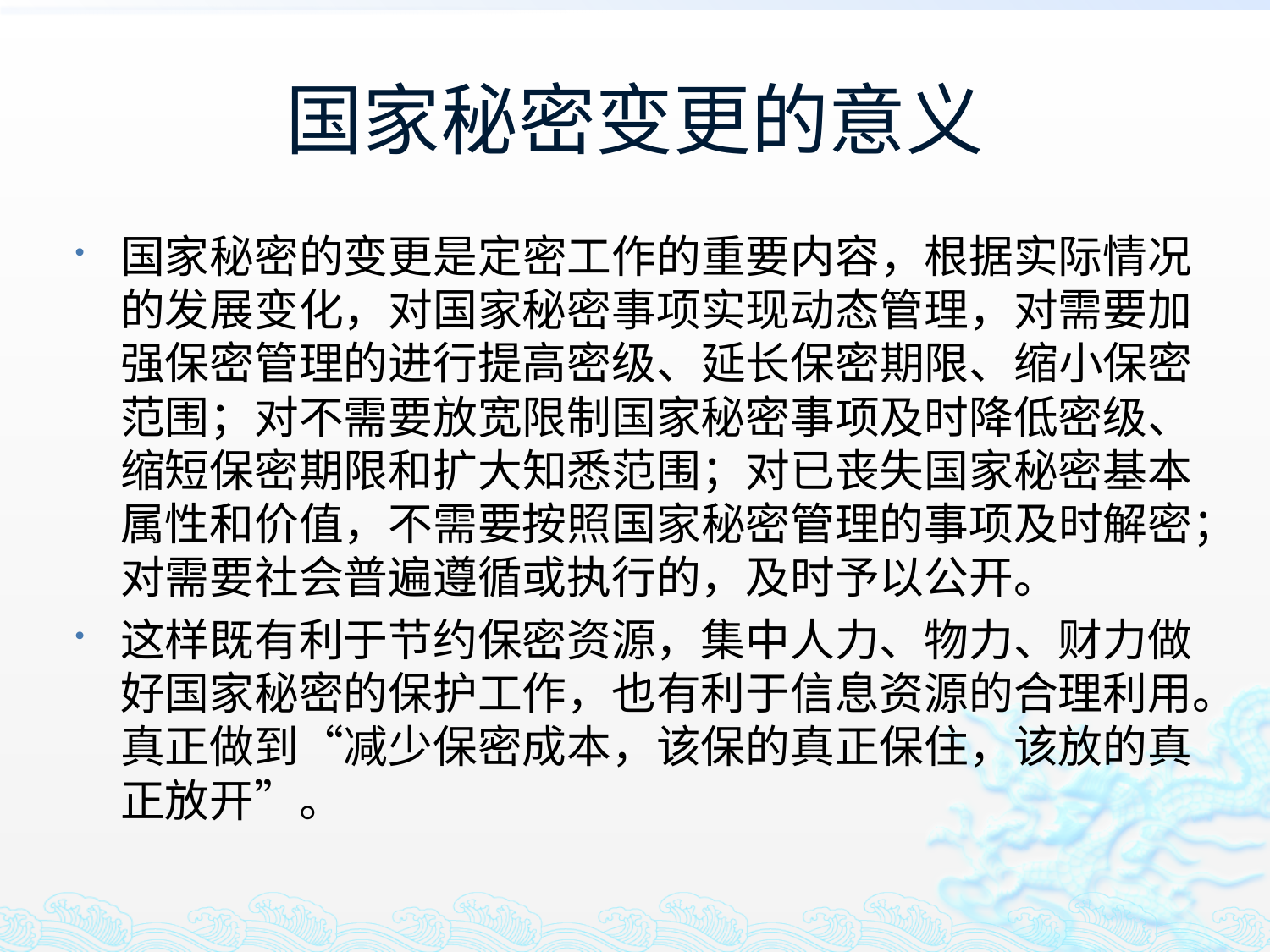

# 国家秘密变更的意义
国家秘密的变更是定密工作的重要内容，根据实际情况的发展变化，对国家秘密事项实现动态管理，对需要加强保密管理的进行提高密级、延长保密期限、缩小保密范围；对不需要放宽限制国家秘密事项及时降低密级、缩短保密期限和扩大知悉范围；对已丧失国家秘密基本属性和价值，不需要按照国家秘密管理的事项及时解密；对需要社会普遍遵循或执行的，及时予以公开。
这样既有利于节约保密资源，集中人力、物力、财力做好国家秘密的保护工作，也有利于信息资源的合理利用。真正做到“减少保密成本，该保的真正保住，该放的真正放开”。